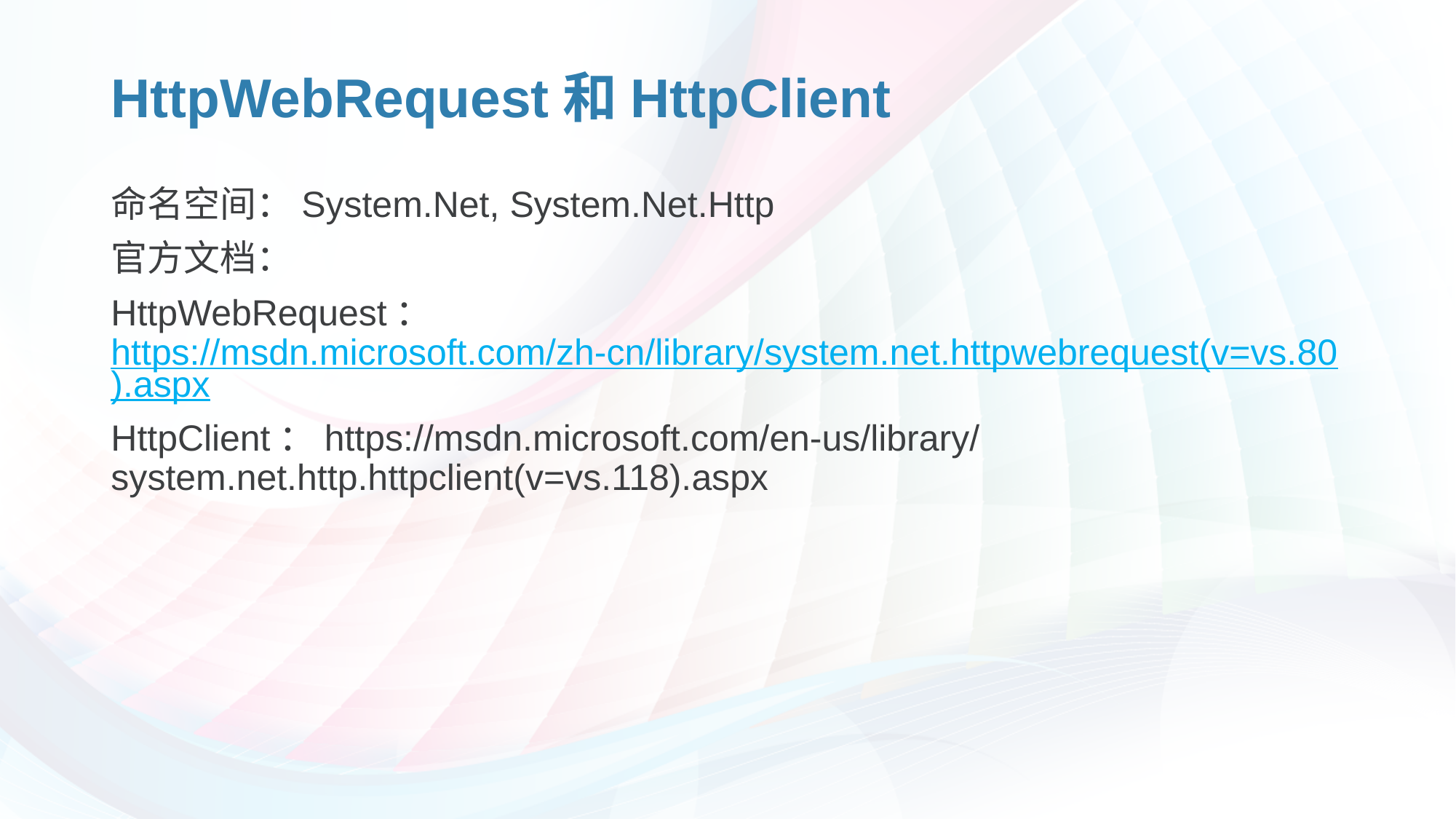

# HttpWebRequest和HttpClient
命名空间：System.Net, System.Net.Http
官方文档：
HttpWebRequest：https://msdn.microsoft.com/zh-cn/library/system.net.httpwebrequest(v=vs.80).aspx
HttpClient：https://msdn.microsoft.com/en-us/library/system.net.http.httpclient(v=vs.118).aspx